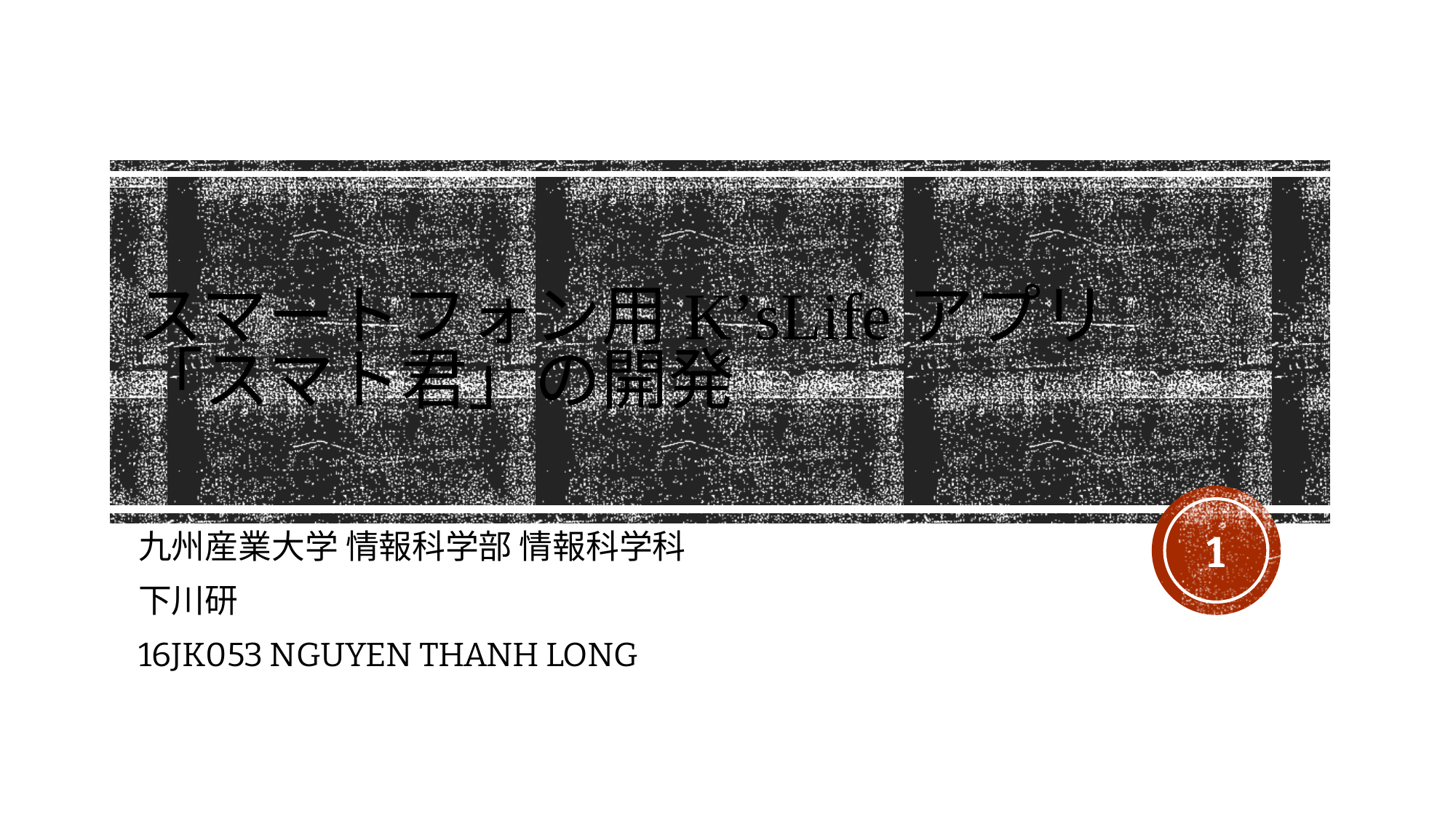

# スマートフォン用k’sLifeアプリ 「スマト君」の開発
1
九州産業大学 情報科学部 情報科学科
下川研
16JK053 NGUYEN THANH LONG